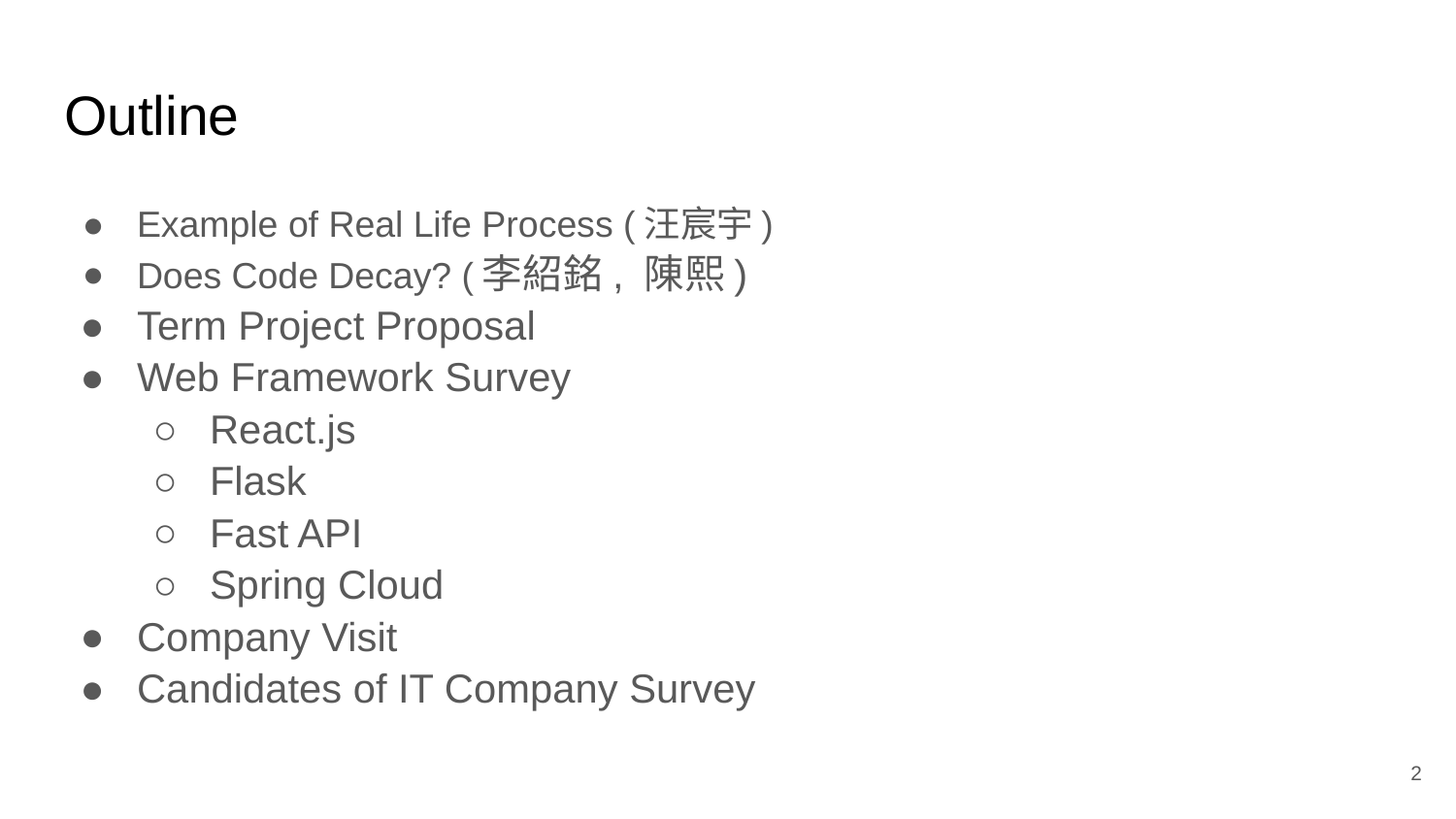

# Outline
Example of Real Life Process (汪宸宇)
Does Code Decay? (李紹銘, 陳熙)
Term Project Proposal
Web Framework Survey
React.js
Flask
Fast API
Spring Cloud
Company Visit
Candidates of IT Company Survey
2